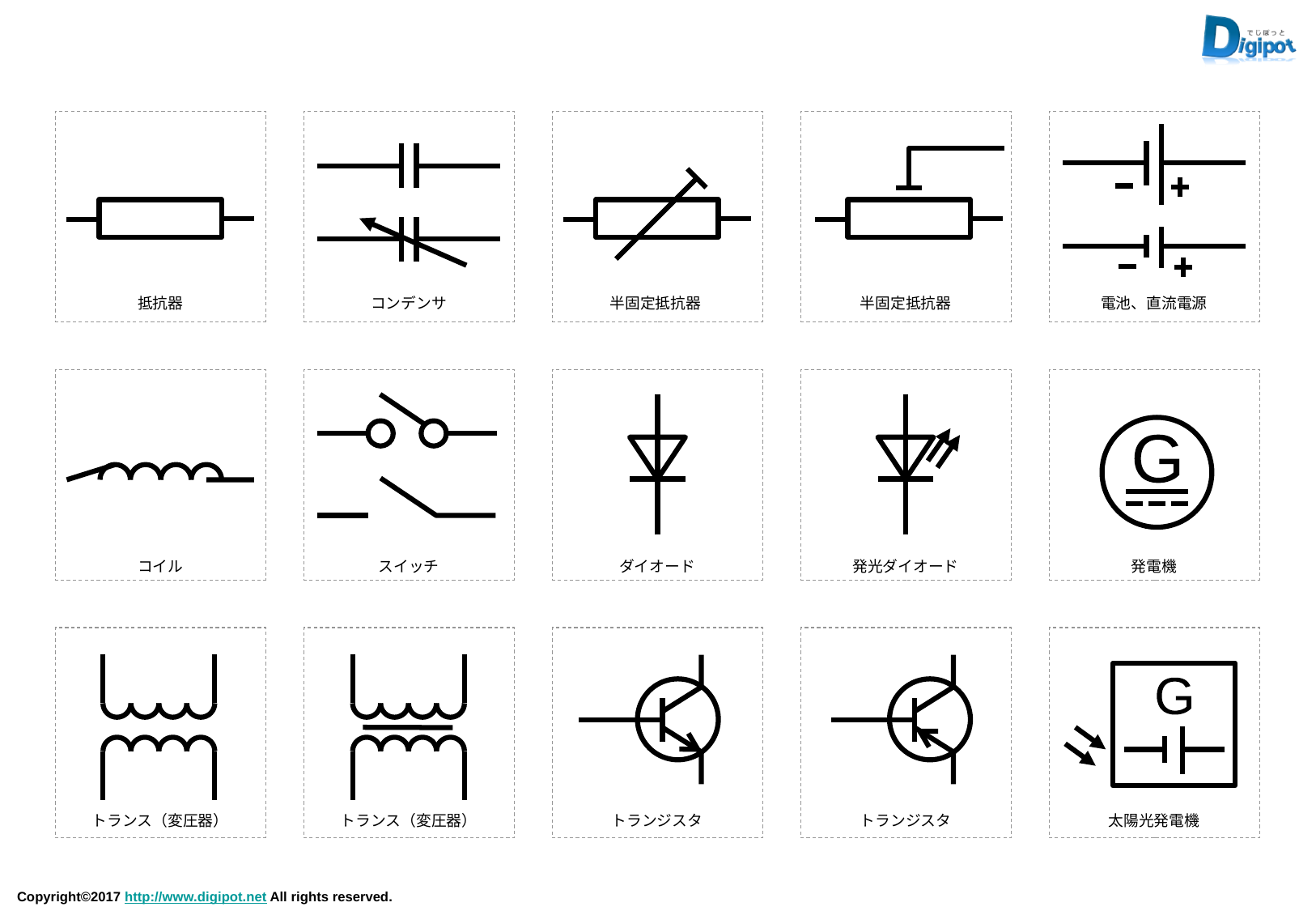

抵抗器
コンデンサ
半固定抵抗器
半固定抵抗器
電池、直流電源

G

コイル
スイッチ
ダイオード
発光ダイオード
発電機

G
トランス（変圧器）
トランス（変圧器）
トランジスタ
トランジスタ
太陽光発電機